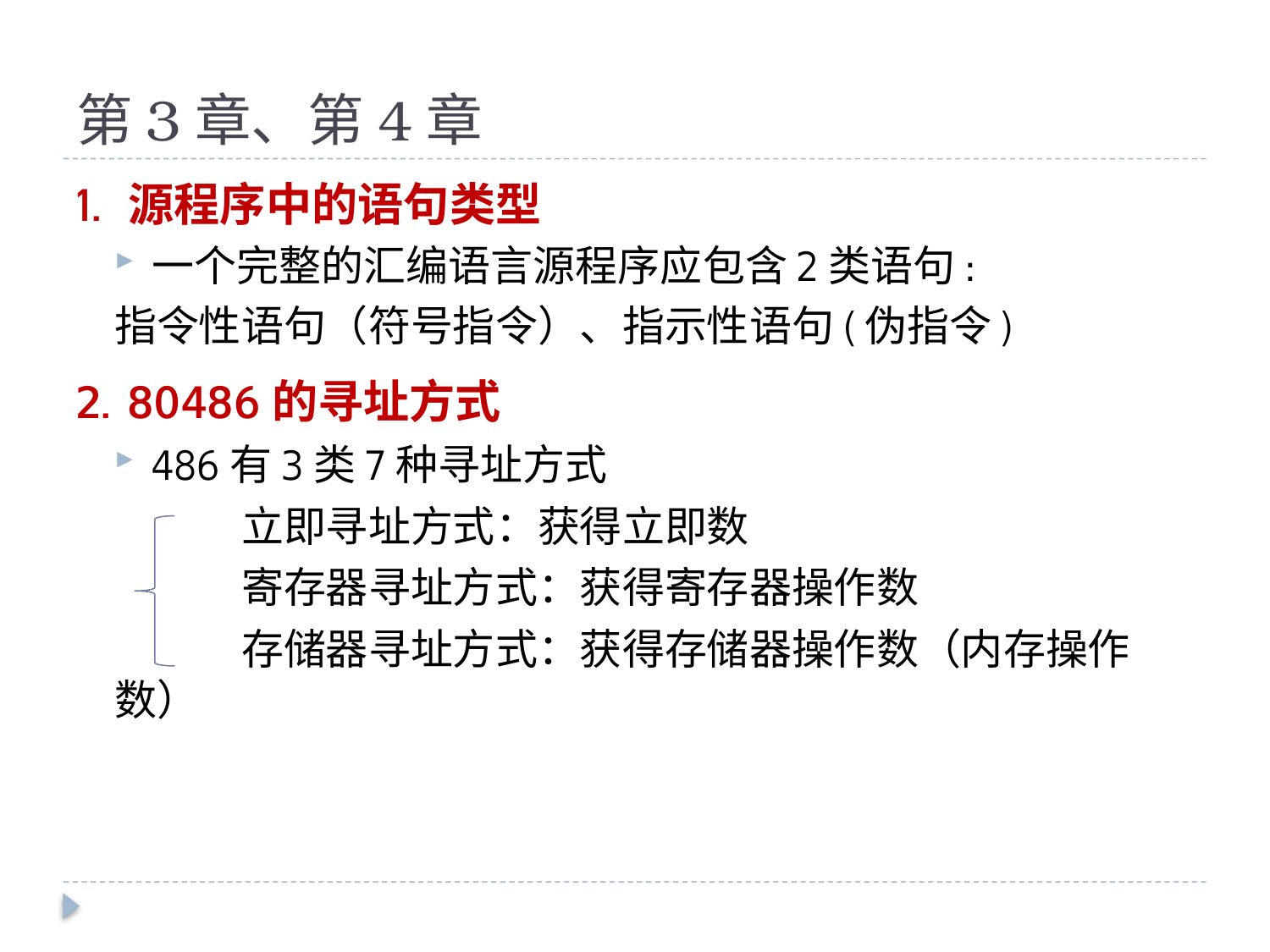

# 第3章、第4章
1. 源程序中的语句类型
一个完整的汇编语言源程序应包含2类语句:
指令性语句（符号指令）、指示性语句(伪指令)
2. 80486的寻址方式
486有3类7种寻址方式
	立即寻址方式：获得立即数
	寄存器寻址方式：获得寄存器操作数
	存储器寻址方式：获得存储器操作数（内存操作数）